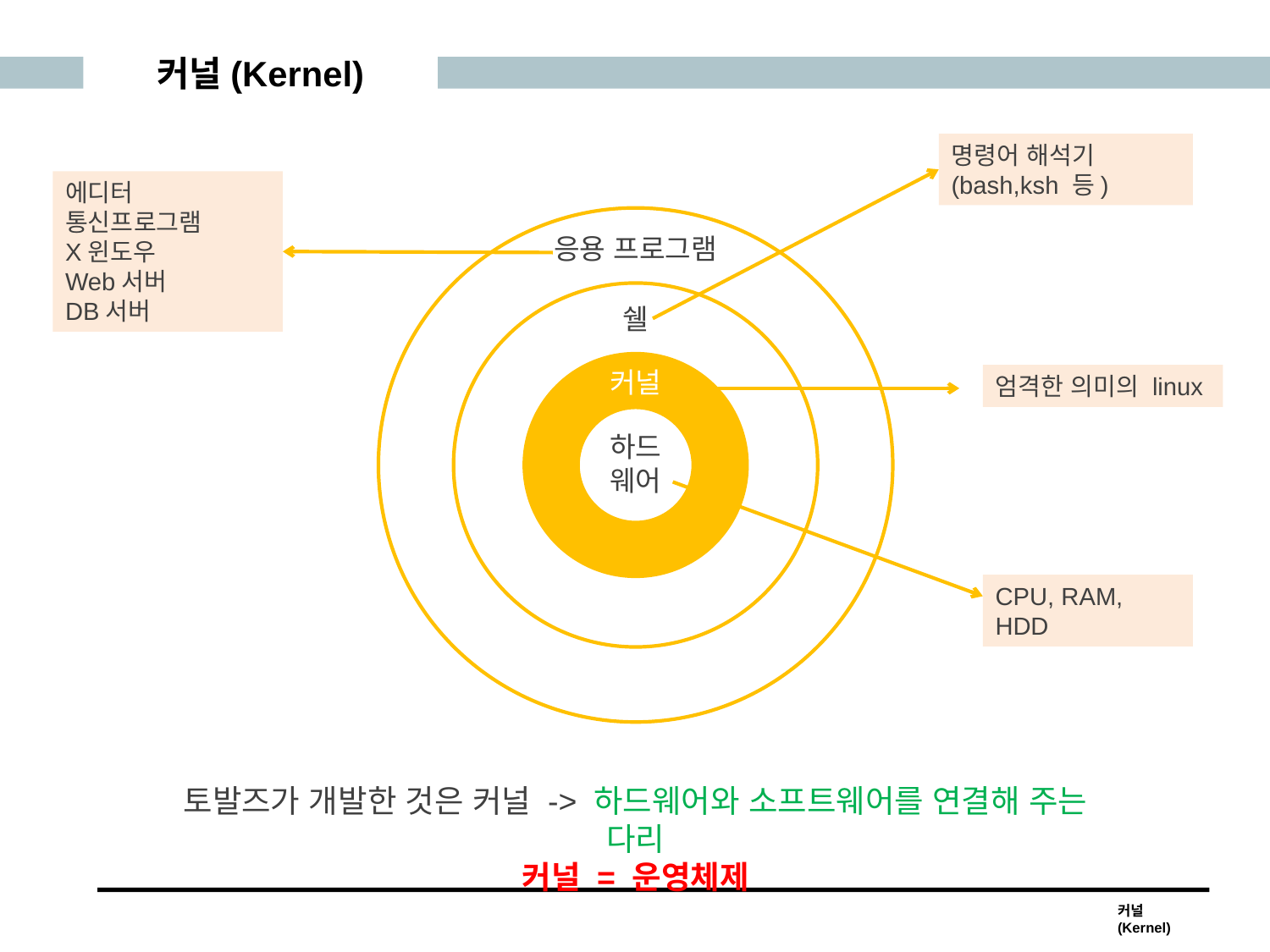

커널(Kernel)

명령어 해석기(bash,ksh 등)
에디터
통신프로그램
X윈도우
Web서버
DB서버

응용 프로그램

쉘

커널
엄격한 의미의 linux

하드
웨어
CPU, RAM, HDD
토발즈가 개발한 것은 커널 -> 하드웨어와 소프트웨어를 연결해 주는 다리
커널 = 운영체제

커널(Kernel)